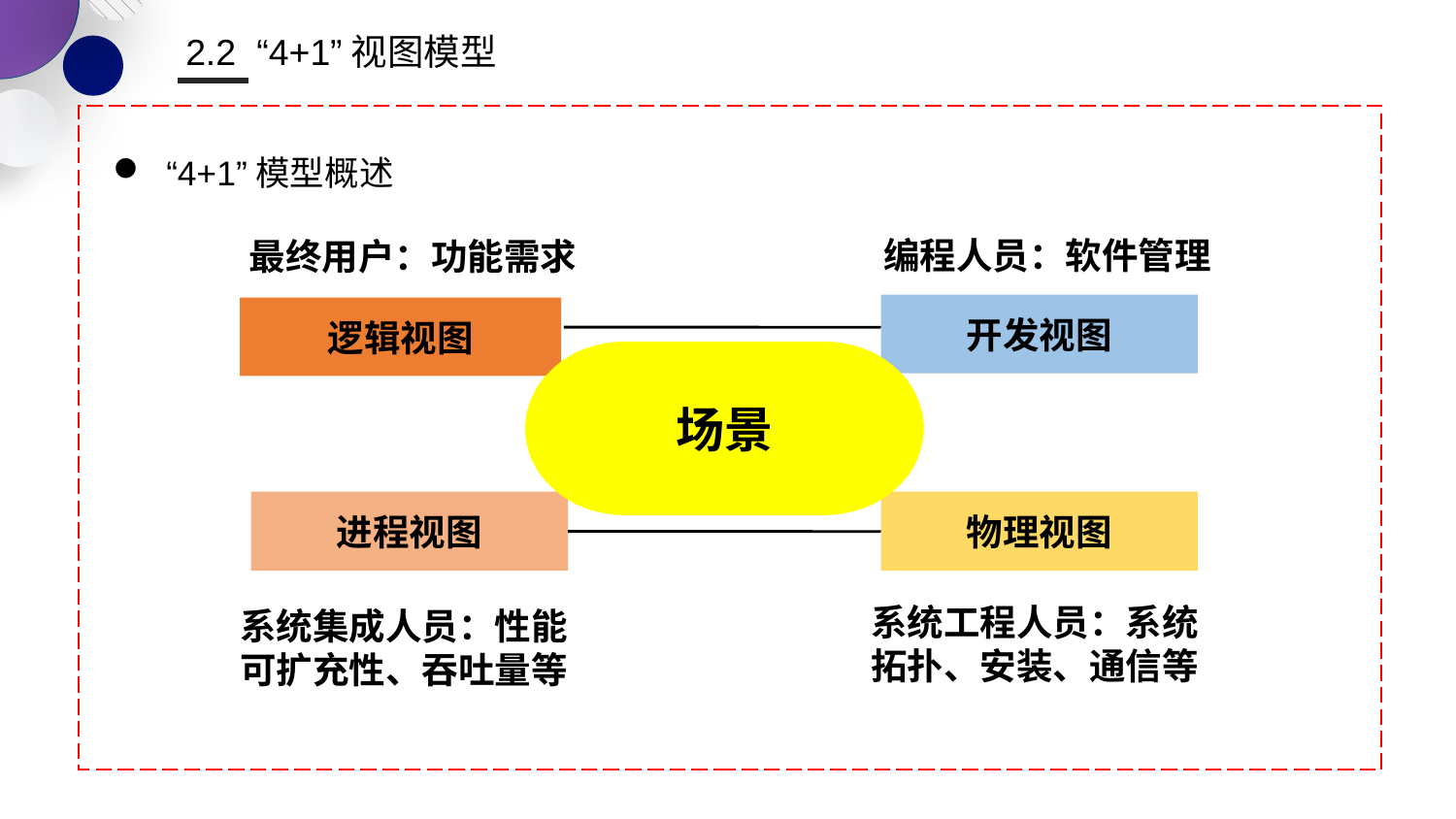

2.2  “4+1”视图模型

  “4+1”模型概述
编程人员：软件管理
最终用户：功能需求
开发视图
逻辑视图

场景
进程视图
物理视图

系统工程人员：系统
拓扑、安装、通信等
系统集成人员：性能
可扩充性、吞吐量等